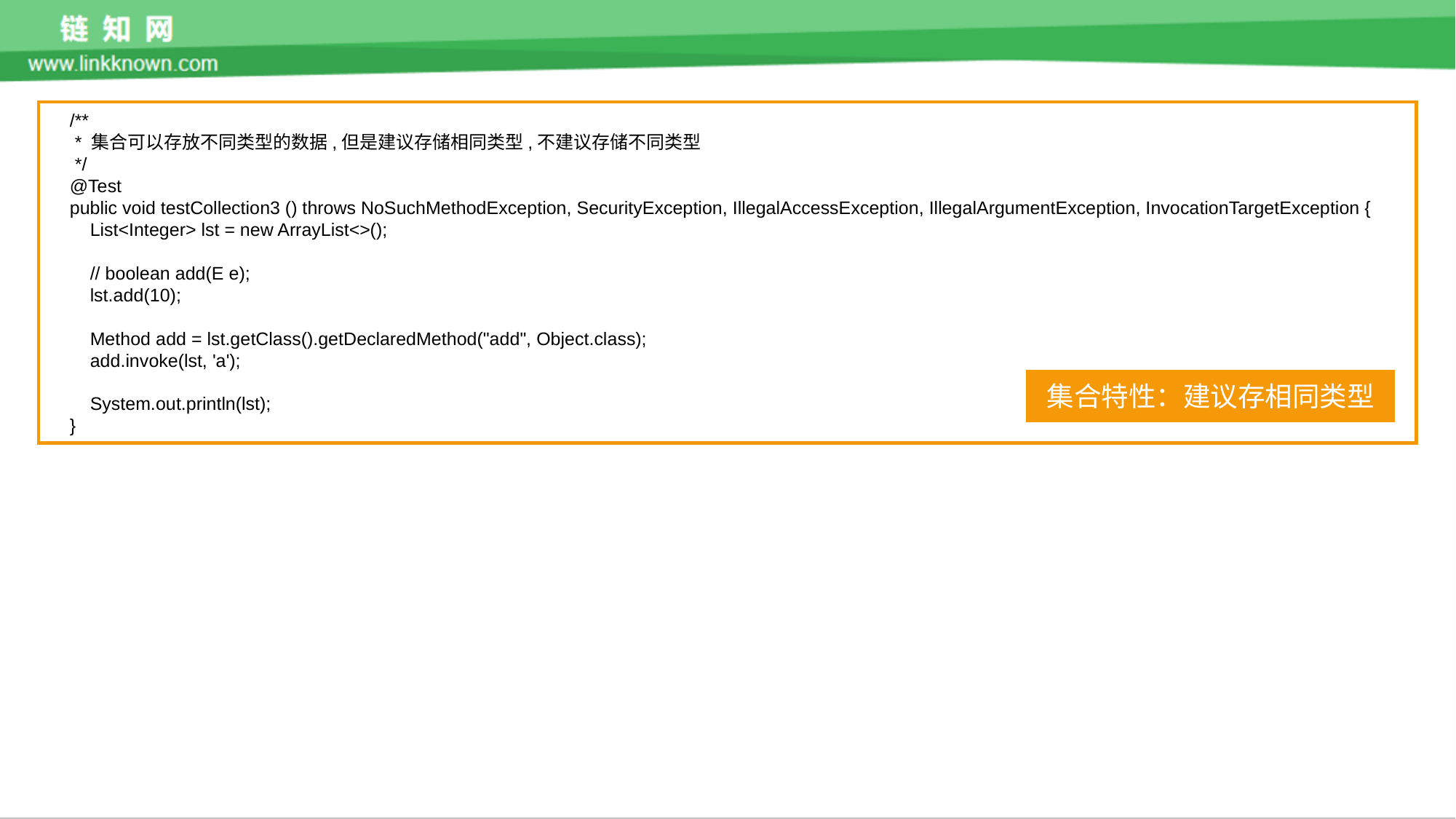

/**
     * 集合可以存放不同类型的数据,但是建议存储相同类型,不建议存储不同类型
     */
    @Test
    public void testCollection3 () throws NoSuchMethodException, SecurityException, IllegalAccessException, IllegalArgumentException, InvocationTargetException {
        List<Integer> lst = new ArrayList<>();

        // boolean add(E e);
        lst.add(10);

        Method add = lst.getClass().getDeclaredMethod("add", Object.class);
        add.invoke(lst, 'a');

        System.out.println(lst);
    }
集合特性：建议存相同类型